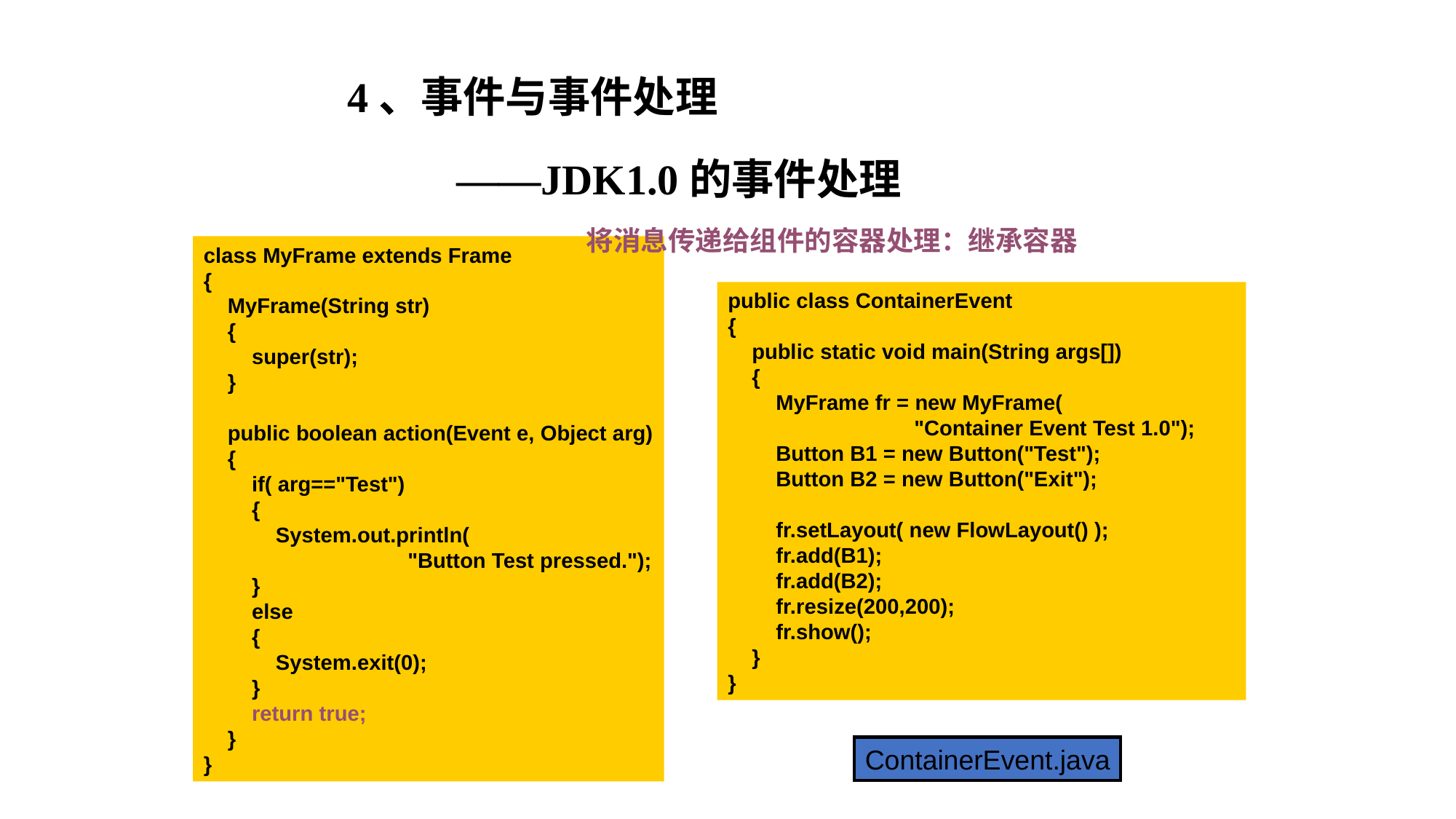

4、事件与事件处理
	——JDK1.0的事件处理
将消息传递给组件的容器处理：继承容器
class MyFrame extends Frame
{
    MyFrame(String str)
    {
        super(str);
    }

    public boolean action(Event e, Object arg)
    {
        if( arg=="Test")
        {
            System.out.println(
                                  "Button Test pressed.");
        }
        else
        {
            System.exit(0);
        }
        return true;
    }
}
public class ContainerEvent
{
    public static void main(String args[])
    {
        MyFrame fr = new MyFrame(
                               "Container Event Test 1.0");
        Button B1 = new Button("Test");
        Button B2 = new Button("Exit");

        fr.setLayout( new FlowLayout() );
        fr.add(B1);
        fr.add(B2);
        fr.resize(200,200);
        fr.show();
    }
}
ContainerEvent.java